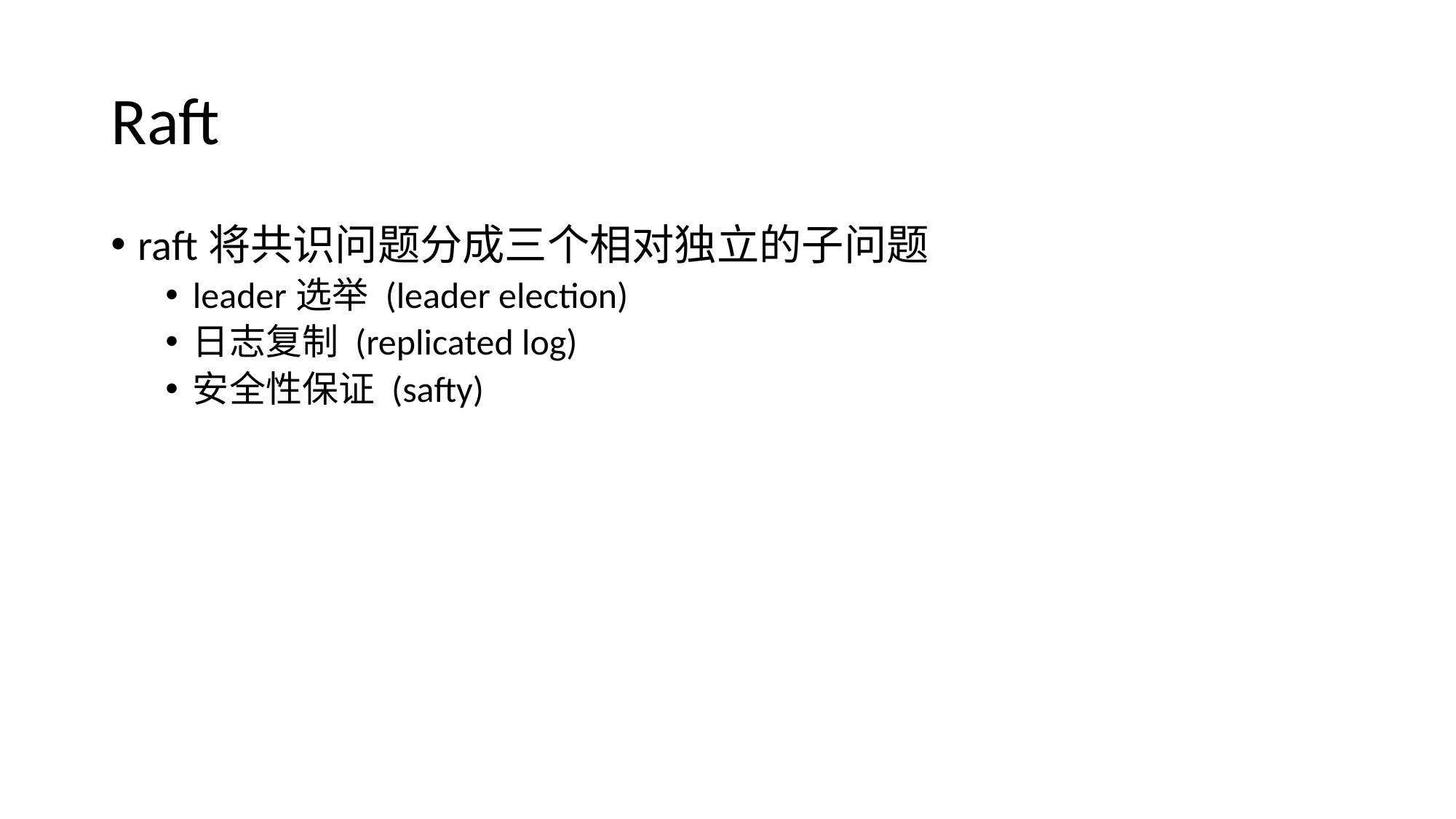

# Raft
raft将共识问题分成三个相对独立的子问题
leader选举 (leader election)
日志复制 (replicated log)
安全性保证 (safty)